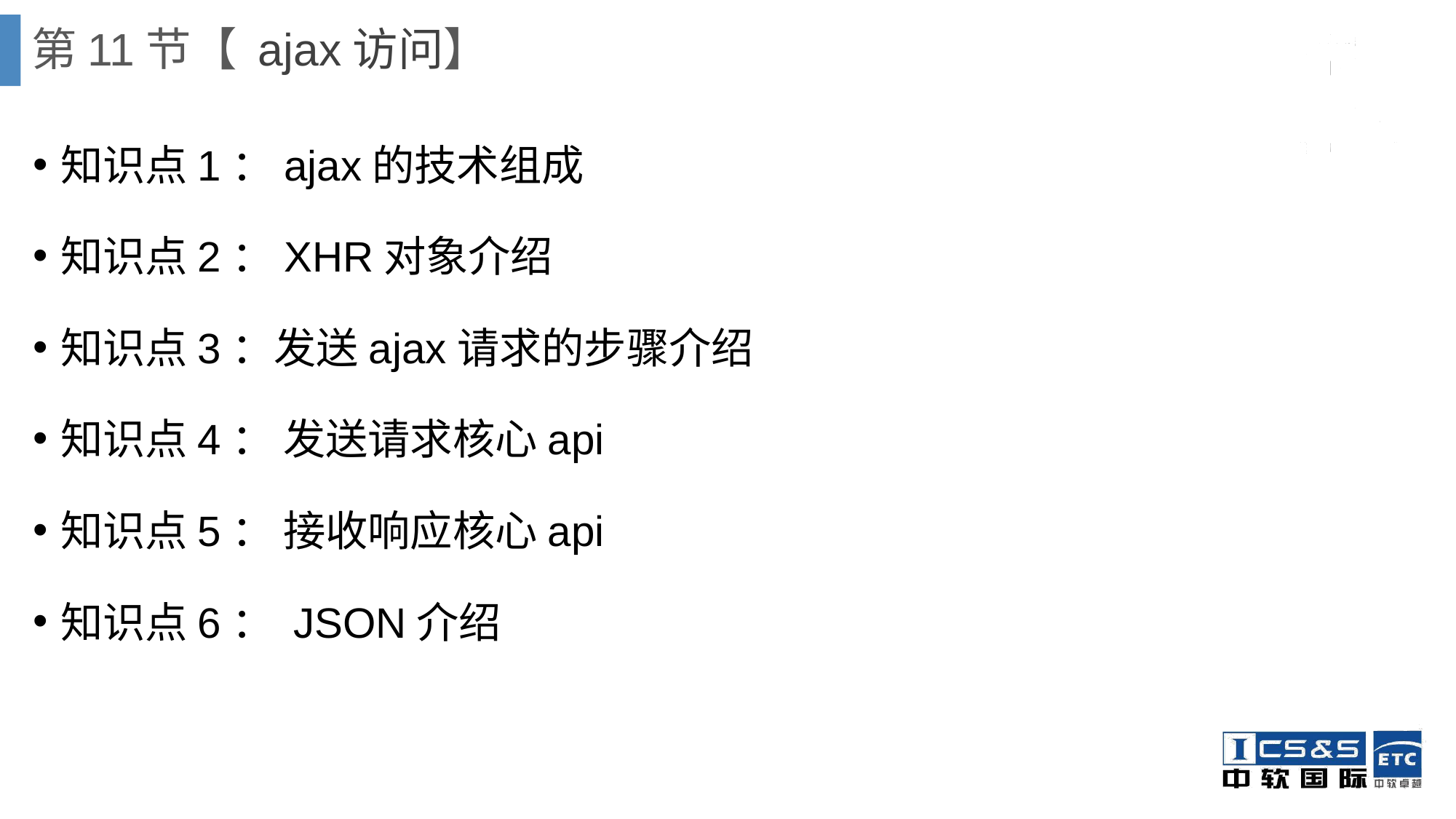

# 第11节【 ajax访问】
知识点1：ajax的技术组成
知识点2：XHR对象介绍
知识点3：发送ajax请求的步骤介绍
知识点4： 发送请求核心api
知识点5： 接收响应核心api
知识点6： JSON介绍